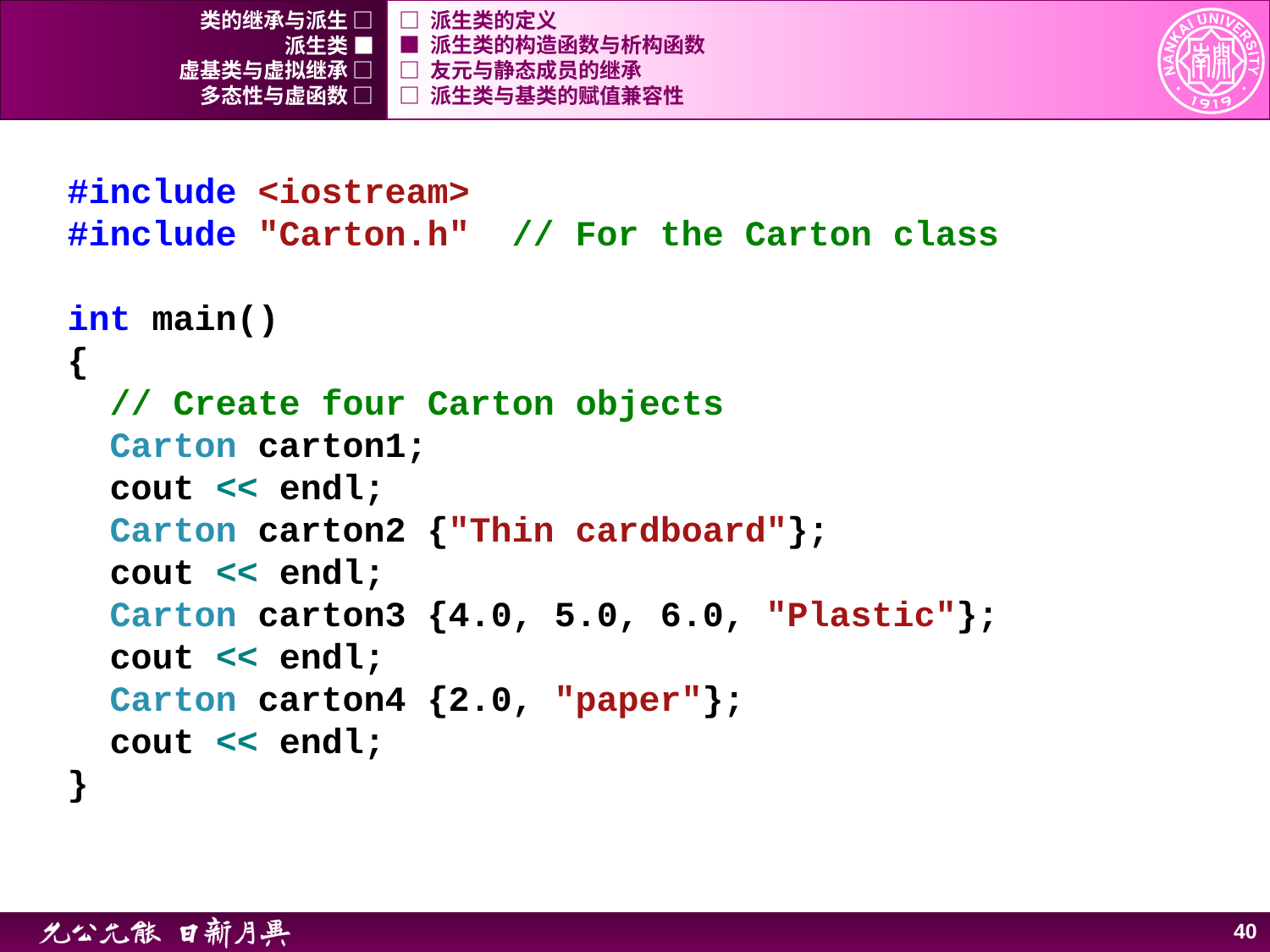

类的继承与派生 □
□ 派生类的定义
派生类 ■
■ 派生类的构造函数与析构函数
虚基类与虚拟继承 □
□ 友元与静态成员的继承
多态性与虚函数 □
□ 派生类与基类的赋值兼容性
#include <iostream>
#include "Carton.h"  // For the Carton class

int main()
{
  // Create four Carton objects
  Carton carton1;
  cout << endl;
  Carton carton2 {"Thin cardboard"};
  cout << endl;
  Carton carton3 {4.0, 5.0, 6.0, "Plastic"};
  cout << endl;
  Carton carton4 {2.0, "paper"};
  cout << endl;
}
40